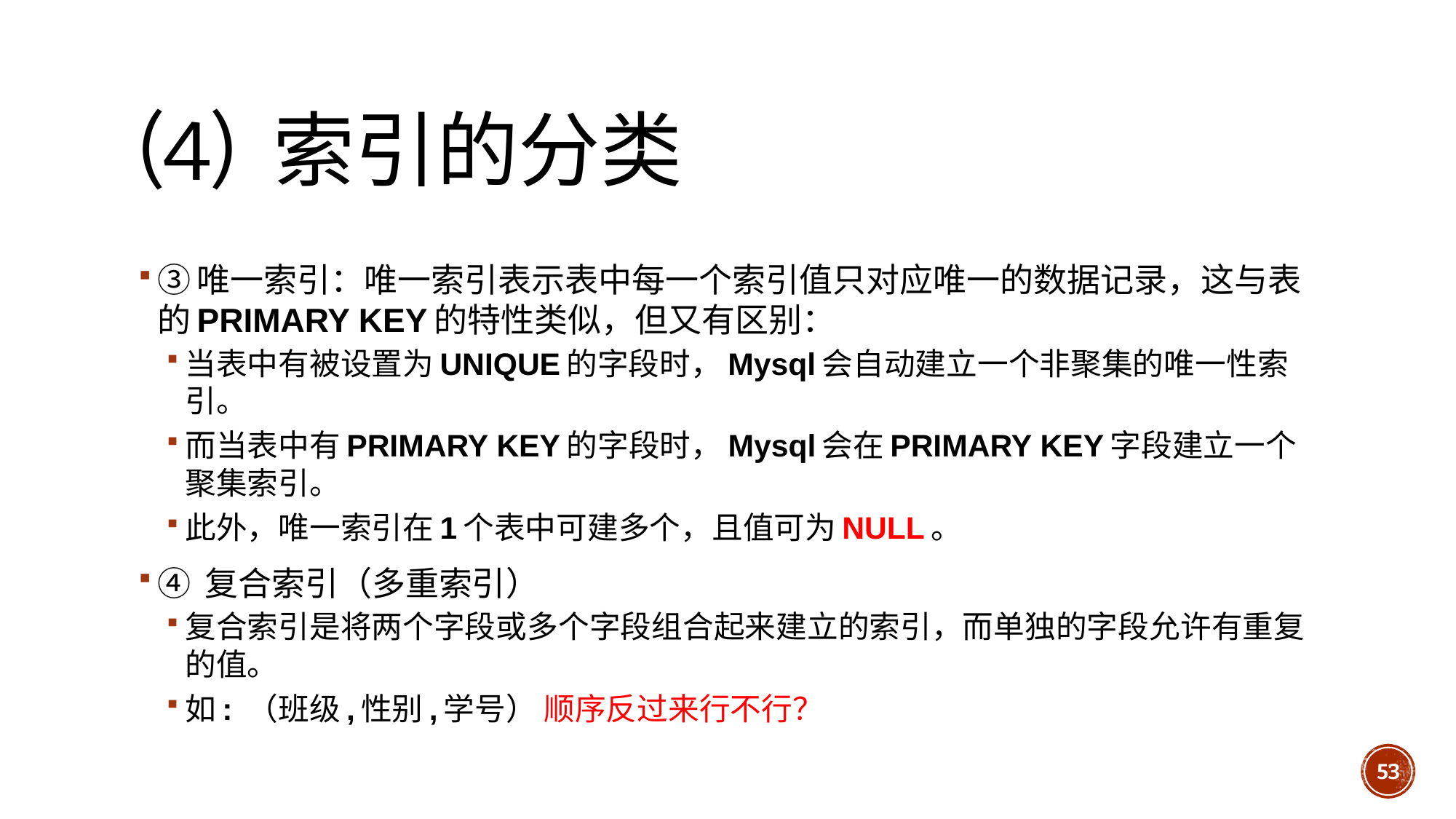

# (4) 索引的分类
③唯一索引：唯一索引表示表中每一个索引值只对应唯一的数据记录，这与表的PRIMARY KEY的特性类似，但又有区别：
当表中有被设置为UNIQUE的字段时，Mysql会自动建立一个非聚集的唯一性索引。
而当表中有PRIMARY KEY的字段时，Mysql会在PRIMARY KEY字段建立一个聚集索引。
此外，唯一索引在1个表中可建多个，且值可为NULL。
④ 复合索引（多重索引）
复合索引是将两个字段或多个字段组合起来建立的索引，而单独的字段允许有重复的值。
如: （班级,性别,学号） 顺序反过来行不行？

53